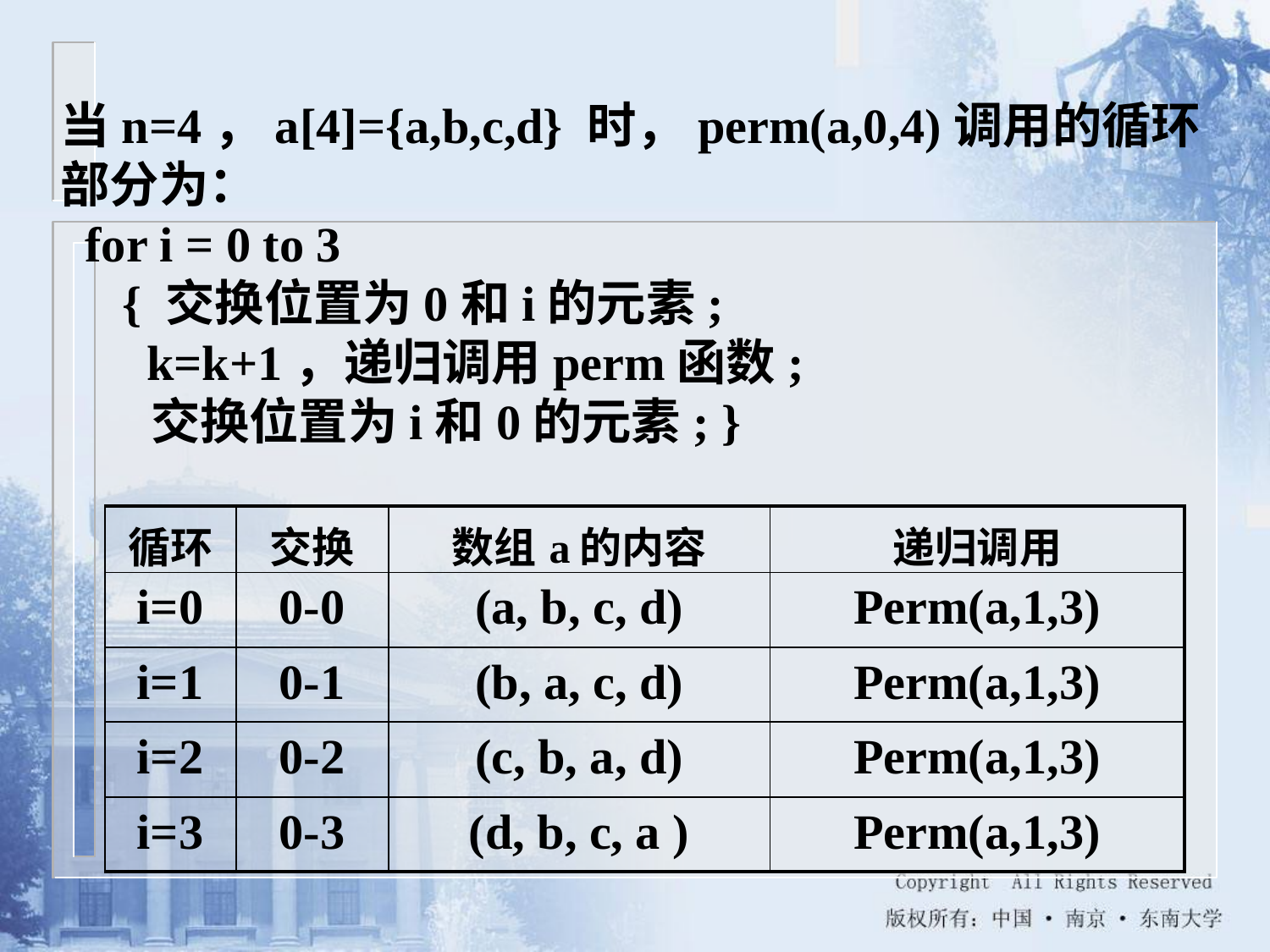

当n=4，a[4]={a,b,c,d} 时，perm(a,0,4)调用的循环部分为：
  for i = 0 to 3
     { 交换位置为0和i的元素;
       k=k+1，递归调用perm函数;
       交换位置为i和0的元素; }
| 循环 | 交换 | 数组a的内容 | 递归调用 |
| --- | --- | --- | --- |
| i=0 | 0-0 | (a, b, c, d) | Perm(a,1,3) |
| i=1 | 0-1 | (b, a, c, d) | Perm(a,1,3) |
| i=2 | 0-2 | (c, b, a, d) | Perm(a,1,3) |
| i=3 | 0-3 | (d, b, c, a ) | Perm(a,1,3) |